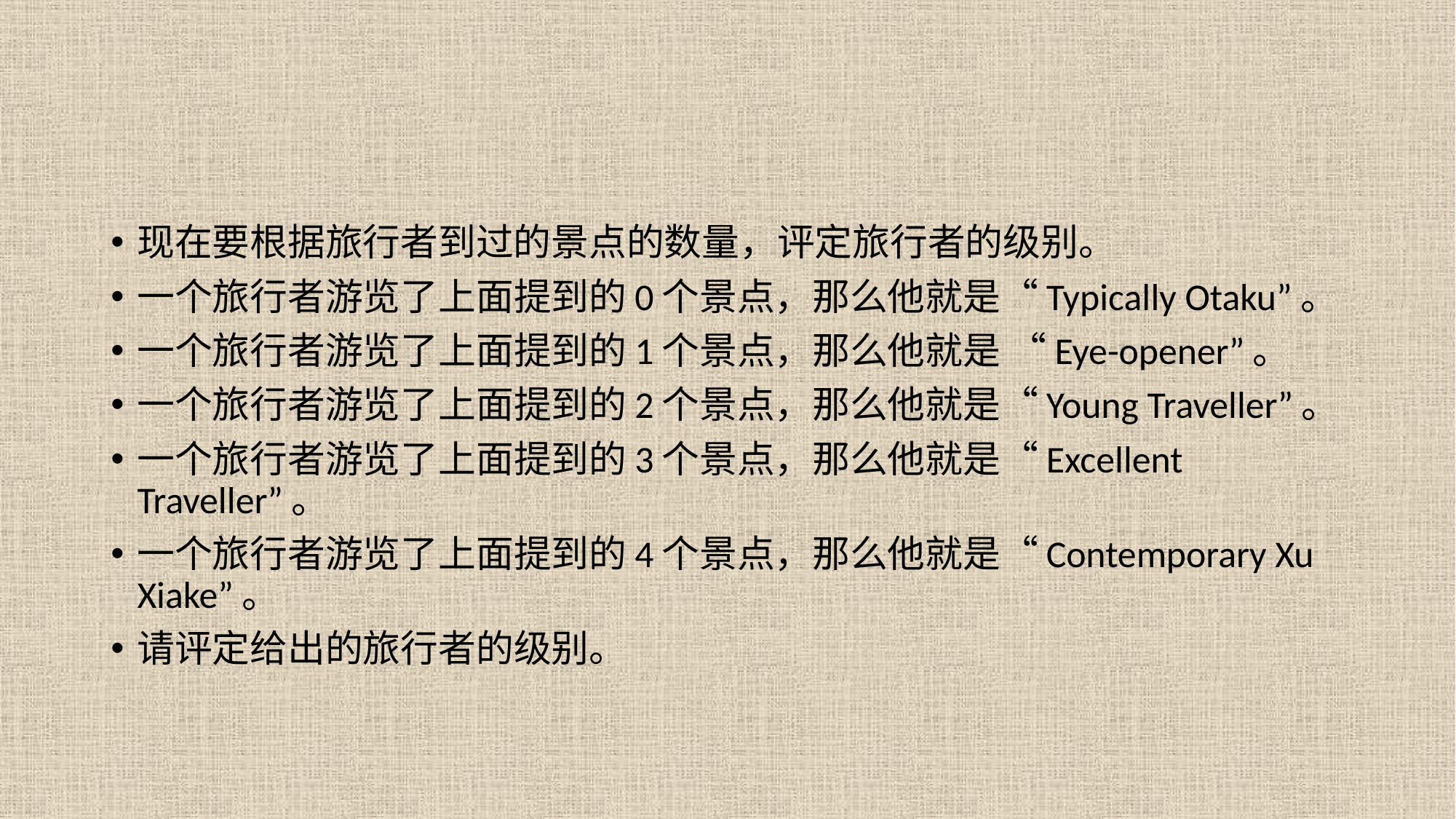

#
现在要根据旅行者到过的景点的数量，评定旅行者的级别。
一个旅行者游览了上面提到的0个景点，那么他就是“Typically Otaku”。
一个旅行者游览了上面提到的1个景点，那么他就是 “Eye-opener”。
一个旅行者游览了上面提到的2个景点，那么他就是“Young Traveller”。
一个旅行者游览了上面提到的3个景点，那么他就是“Excellent Traveller”。
一个旅行者游览了上面提到的4个景点，那么他就是“Contemporary Xu Xiake”。
请评定给出的旅行者的级别。